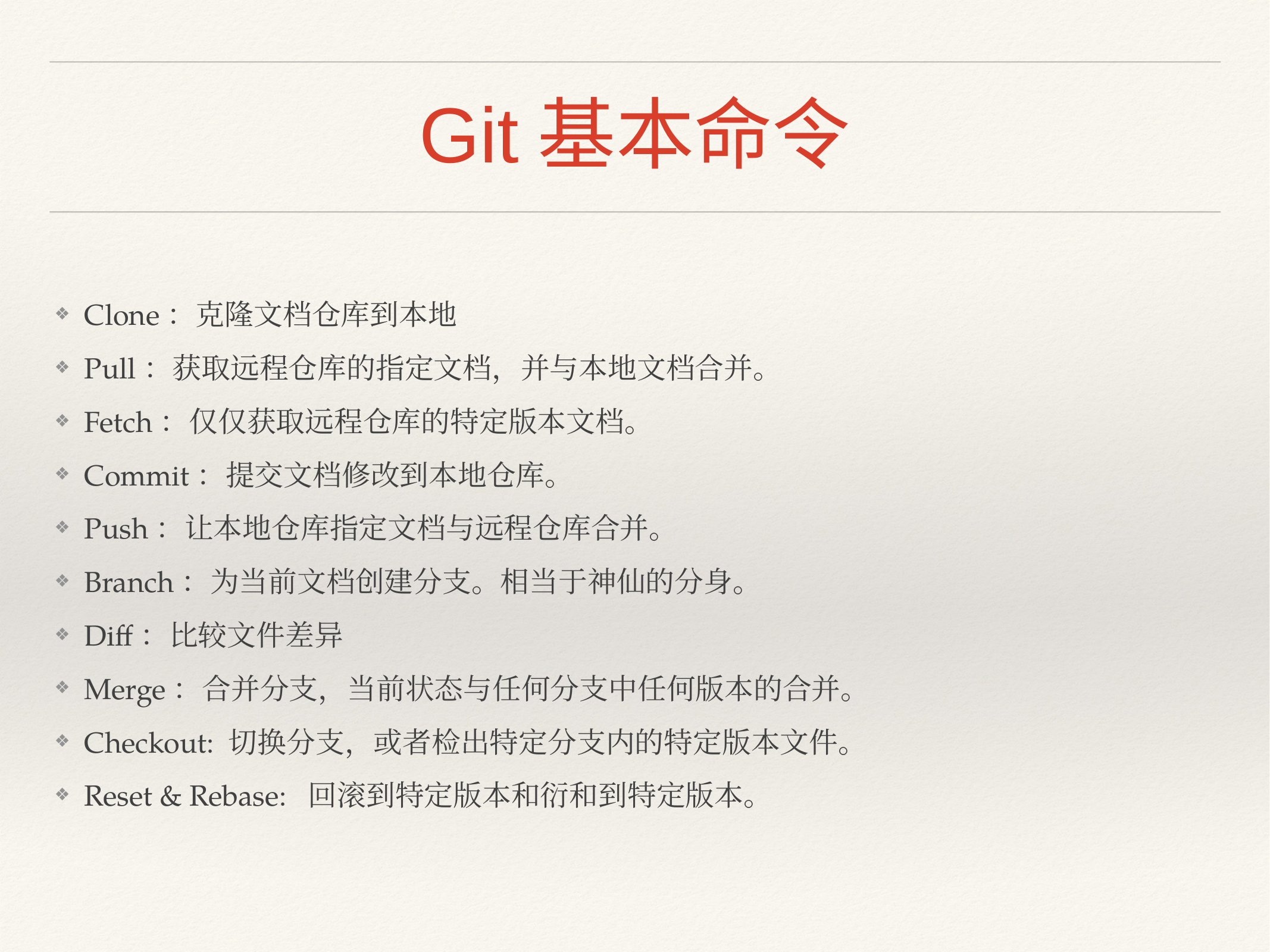

# Git基本命令
Clone：克隆文档仓库到本地
Pull：获取远程仓库的指定文档，并与本地文档合并。
Fetch：仅仅获取远程仓库的特定版本文档。
Commit：提交文档修改到本地仓库。
Push：让本地仓库指定文档与远程仓库合并。
Branch：为当前文档创建分支。相当于神仙的分身。
Diff：比较文件差异
Merge：合并分支，当前状态与任何分支中任何版本的合并。
Checkout: 切换分支，或者检出特定分支内的特定版本文件。
Reset & Rebase:  回滚到特定版本和衍和到特定版本。